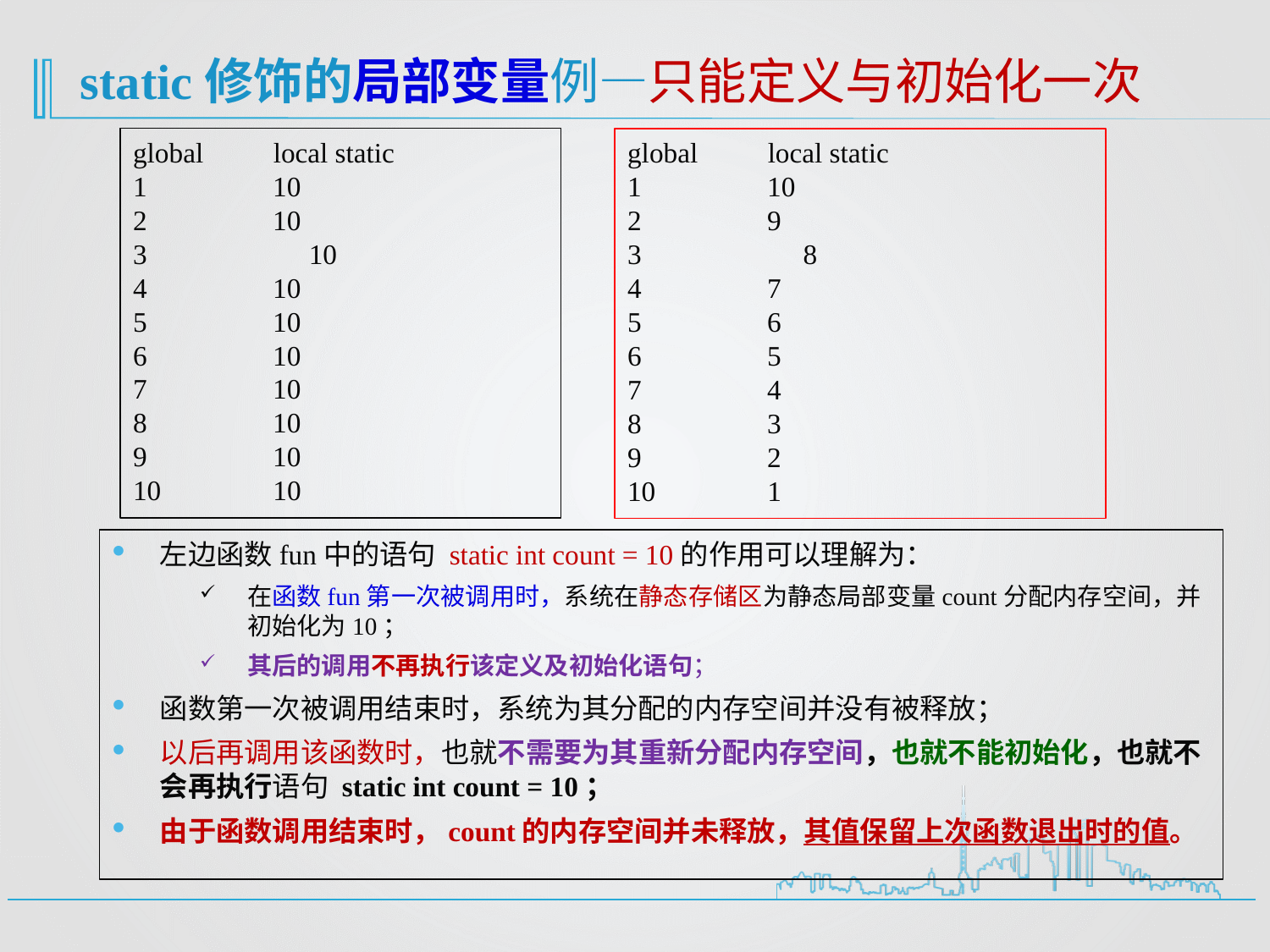

# static修饰的局部变量例—只能定义与初始化一次
global          local static
1                  10
2                  10
3	       10
4                  10
5                  10
6                  10
7                  10
8                  10
9                  10
10                10
global          local static
1                  10
2                  9
3	       8
4                  7
5                  6
6                  5
7                  4
8                  3
9                  2
10                1
左边函数fun中的语句 static int count = 10的作用可以理解为：
在函数fun第一次被调用时，系统在静态存储区为静态局部变量count分配内存空间，并初始化为10；
其后的调用不再执行该定义及初始化语句；
函数第一次被调用结束时，系统为其分配的内存空间并没有被释放；
以后再调用该函数时，也就不需要为其重新分配内存空间，也就不能初始化，也就不会再执行语句 static int count = 10；
由于函数调用结束时，count的内存空间并未释放，其值保留上次函数退出时的值。